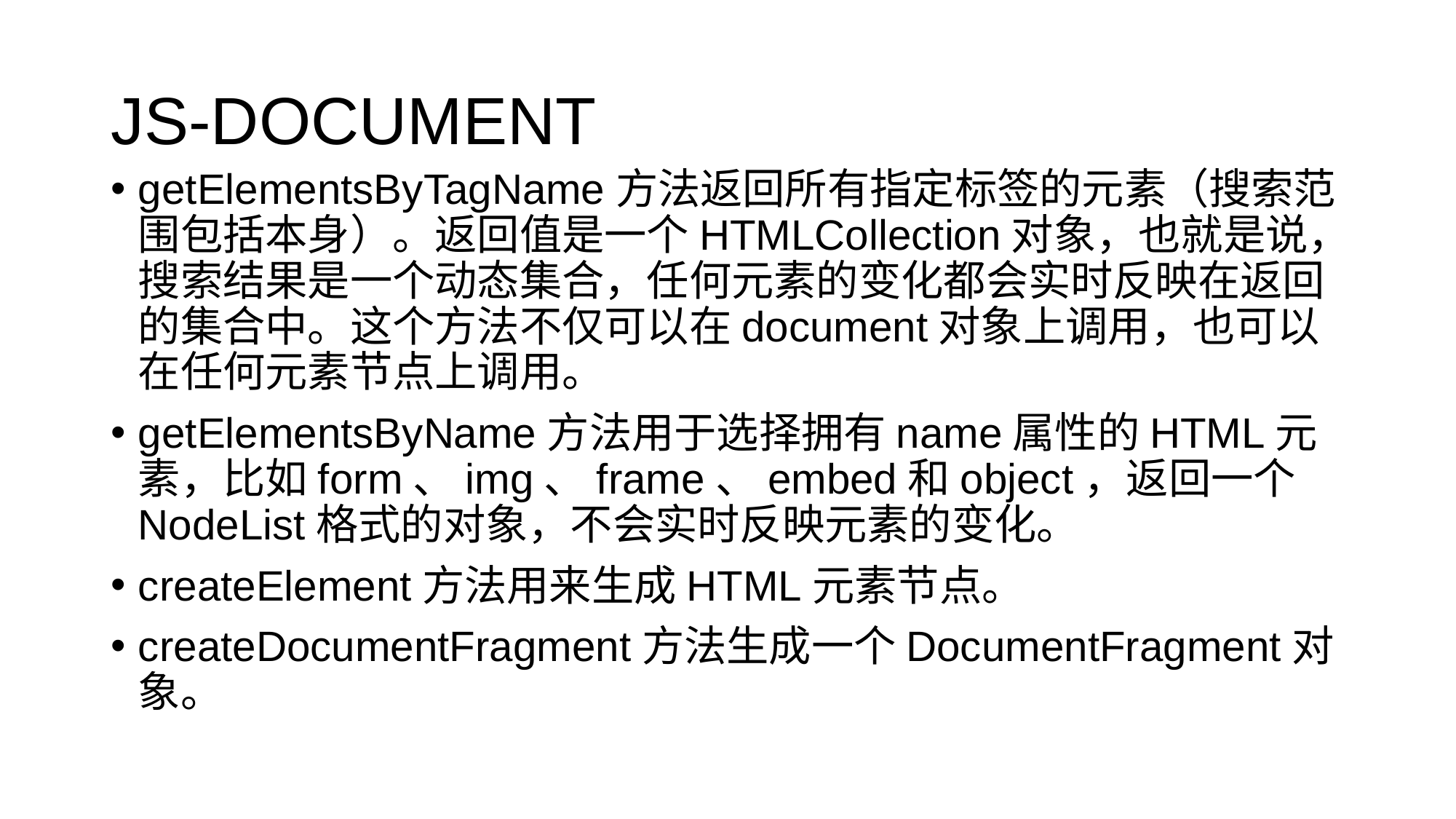

# JS-DOCUMENT
getElementsByTagName方法返回所有指定标签的元素（搜索范围包括本身）。返回值是一个HTMLCollection对象，也就是说，搜索结果是一个动态集合，任何元素的变化都会实时反映在返回的集合中。这个方法不仅可以在document对象上调用，也可以在任何元素节点上调用。
getElementsByName方法用于选择拥有name属性的HTML元素，比如form、img、frame、embed和object，返回一个NodeList格式的对象，不会实时反映元素的变化。
createElement方法用来生成HTML元素节点。
createDocumentFragment方法生成一个DocumentFragment对象。